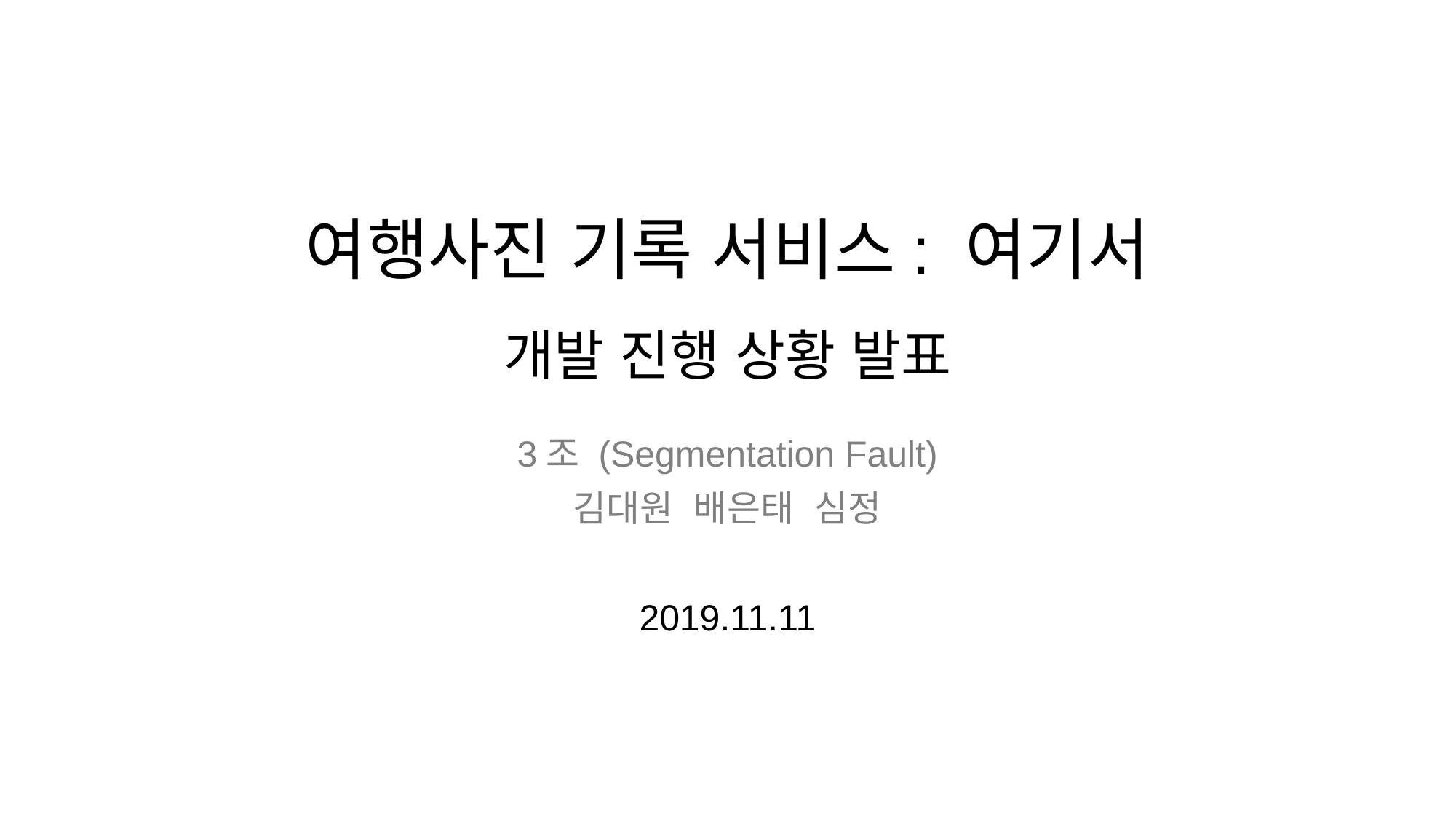

# 여행사진 기록 서비스: 여기서 개발 진행 상황 발표
3조 (Segmentation Fault)
김대원  배은태  심정

2019.11.11